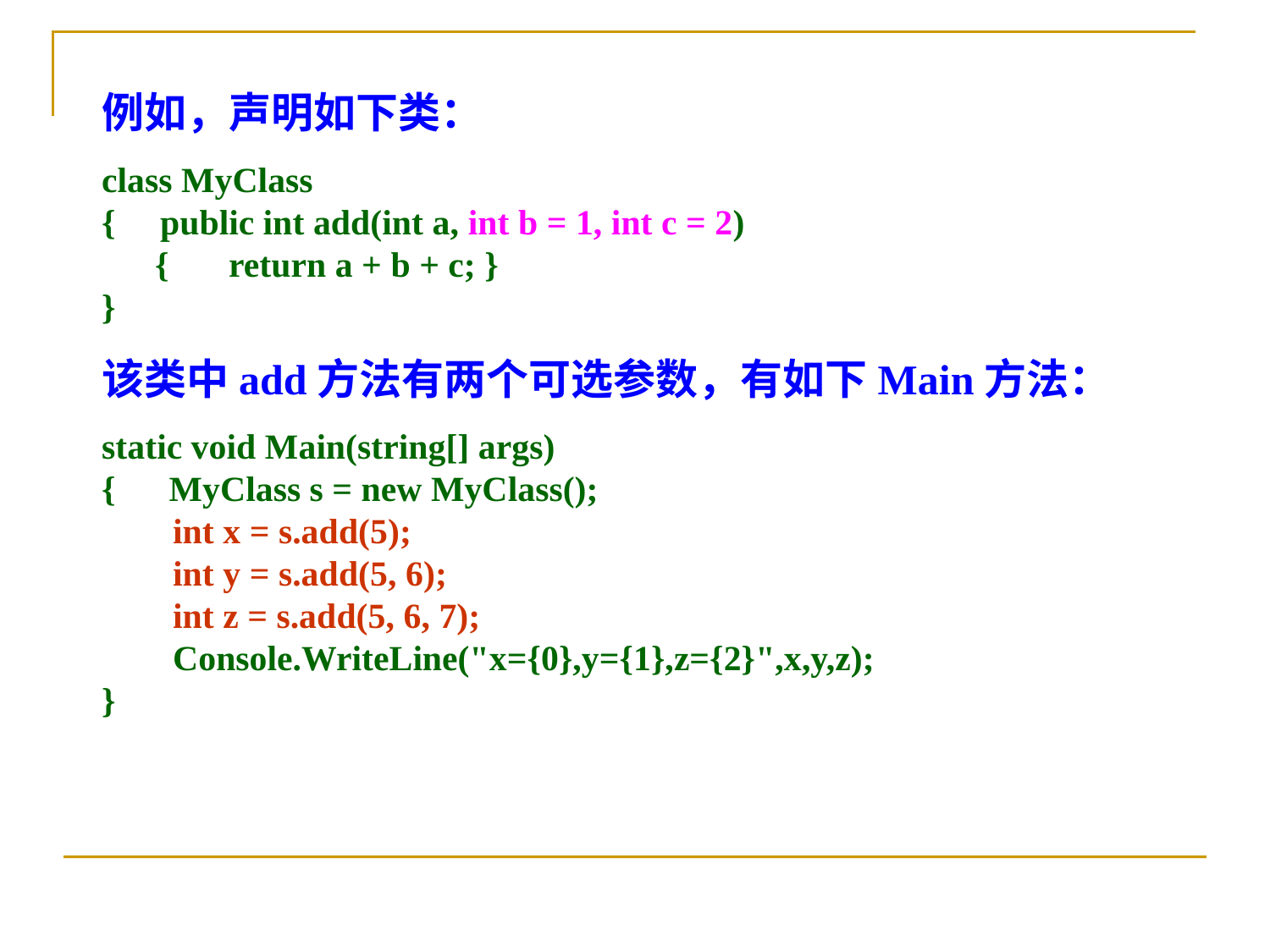

例如，声明如下类：
class MyClass
{     public int add(int a, int b = 1, int c = 2)
      {	return a + b + c; }
}
该类中add方法有两个可选参数，有如下Main方法：
static void Main(string[] args)
{      MyClass s = new MyClass();
        int x = s.add(5);
        int y = s.add(5, 6);
        int z = s.add(5, 6, 7);
        Console.WriteLine("x={0},y={1},z={2}",x,y,z);
}